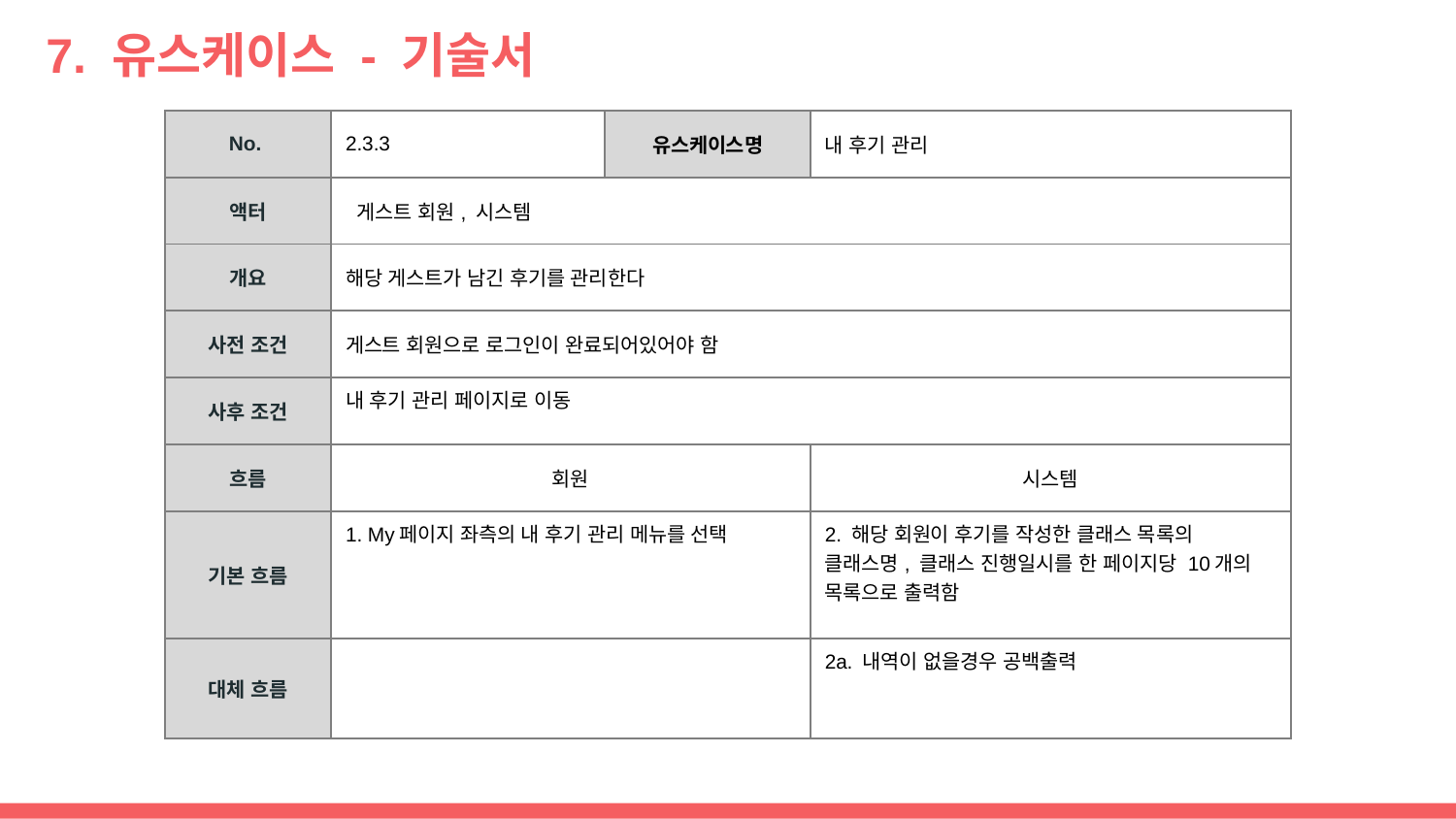

# 7. 유스케이스 - 기술서
| No. | 2.3.3 | 유스케이스명 | 내 후기 관리 |
| --- | --- | --- | --- |
| 액터 | 게스트 회원, 시스템 |  |  |
| 개요 | 해당 게스트가 남긴 후기를 관리한다 |  |  |
| 사전 조건 | 게스트 회원으로 로그인이 완료되어있어야 함 |  |  |
| 사후 조건 | 내 후기 관리 페이지로 이동 |  |  |
| 흐름 | 회원 |  | 시스템 |
| 기본 흐름 | 1. My페이지 좌측의 내 후기 관리 메뉴를 선택 |  | 2. 해당 회원이 후기를 작성한 클래스 목록의 클래스명, 클래스 진행일시를 한 페이지당 10개의 목록으로 출력함 |
| 대체 흐름 |  |  | 2a. 내역이 없을경우 공백출력 |